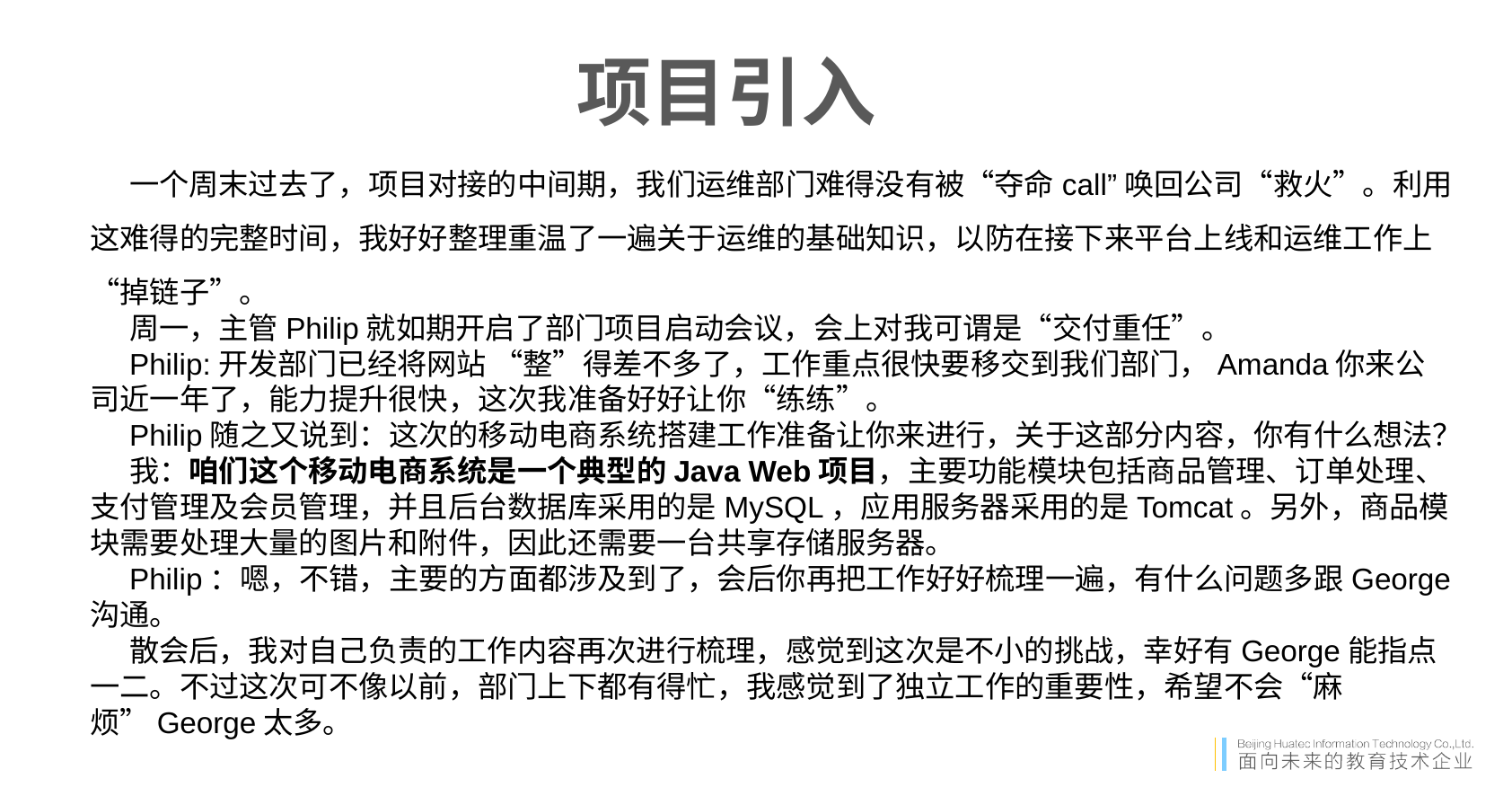

项目引入
一个周末过去了，项目对接的中间期，我们运维部门难得没有被“夺命call”唤回公司“救火”。利用这难得的完整时间，我好好整理重温了一遍关于运维的基础知识，以防在接下来平台上线和运维工作上“掉链子”。
周一，主管Philip就如期开启了部门项目启动会议，会上对我可谓是“交付重任”。
Philip:开发部门已经将网站 “整”得差不多了，工作重点很快要移交到我们部门，Amanda你来公司近一年了，能力提升很快，这次我准备好好让你“练练”。
Philip随之又说到：这次的移动电商系统搭建工作准备让你来进行，关于这部分内容，你有什么想法？
我：咱们这个移动电商系统是一个典型的Java Web项目，主要功能模块包括商品管理、订单处理、支付管理及会员管理，并且后台数据库采用的是MySQL，应用服务器采用的是Tomcat。另外，商品模块需要处理大量的图片和附件，因此还需要一台共享存储服务器。
Philip：嗯，不错，主要的方面都涉及到了，会后你再把工作好好梳理一遍，有什么问题多跟George沟通。
散会后，我对自己负责的工作内容再次进行梳理，感觉到这次是不小的挑战，幸好有George能指点一二。不过这次可不像以前，部门上下都有得忙，我感觉到了独立工作的重要性，希望不会“麻烦”George太多。